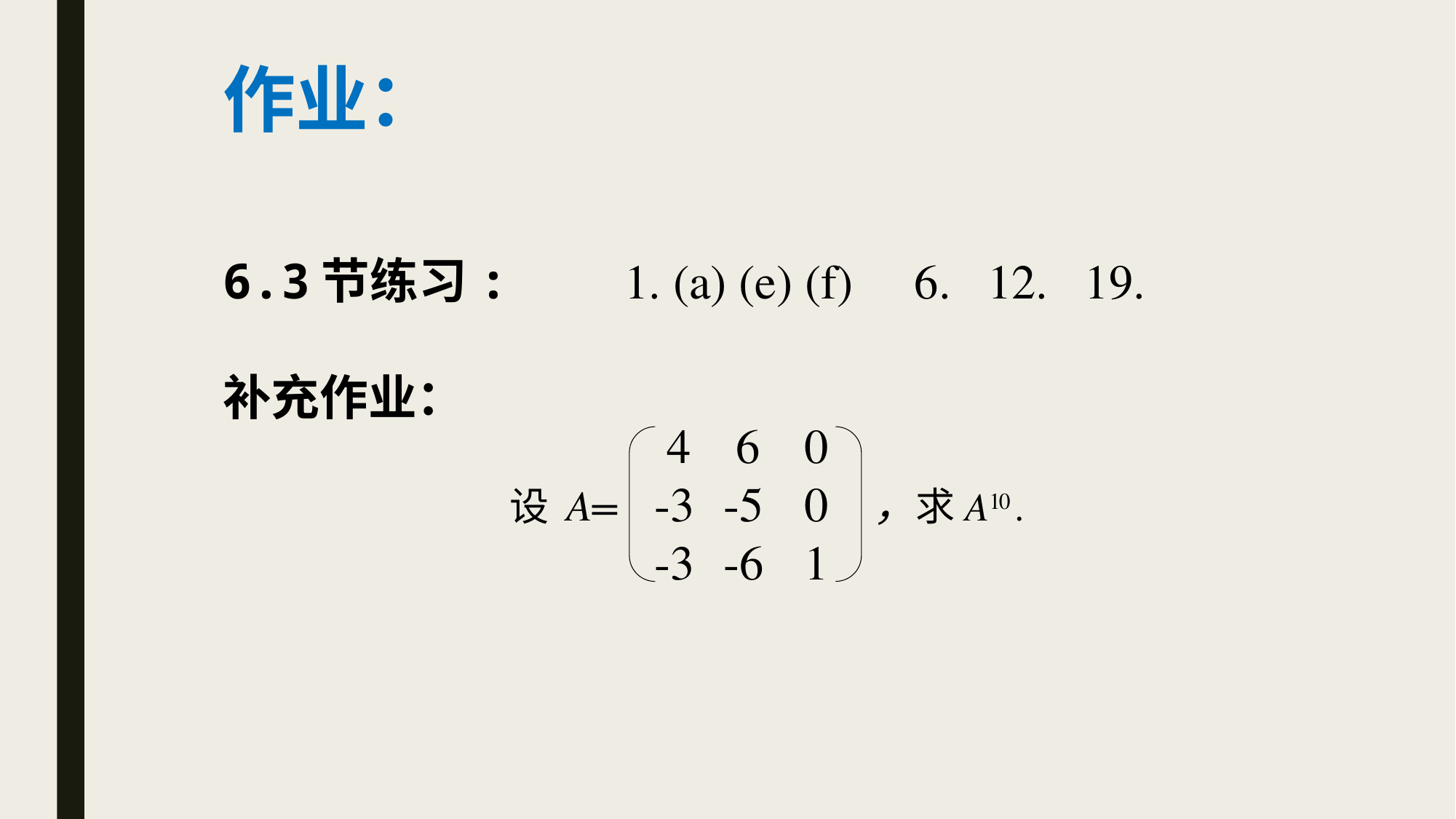

作业：

6.3节练习:    1. (a) (e) (f)     6.   12.   19.
补充作业：

 4
-3
-3
 6
-5
-6
 0
 0
 1

设 A=                           ，求A10 .